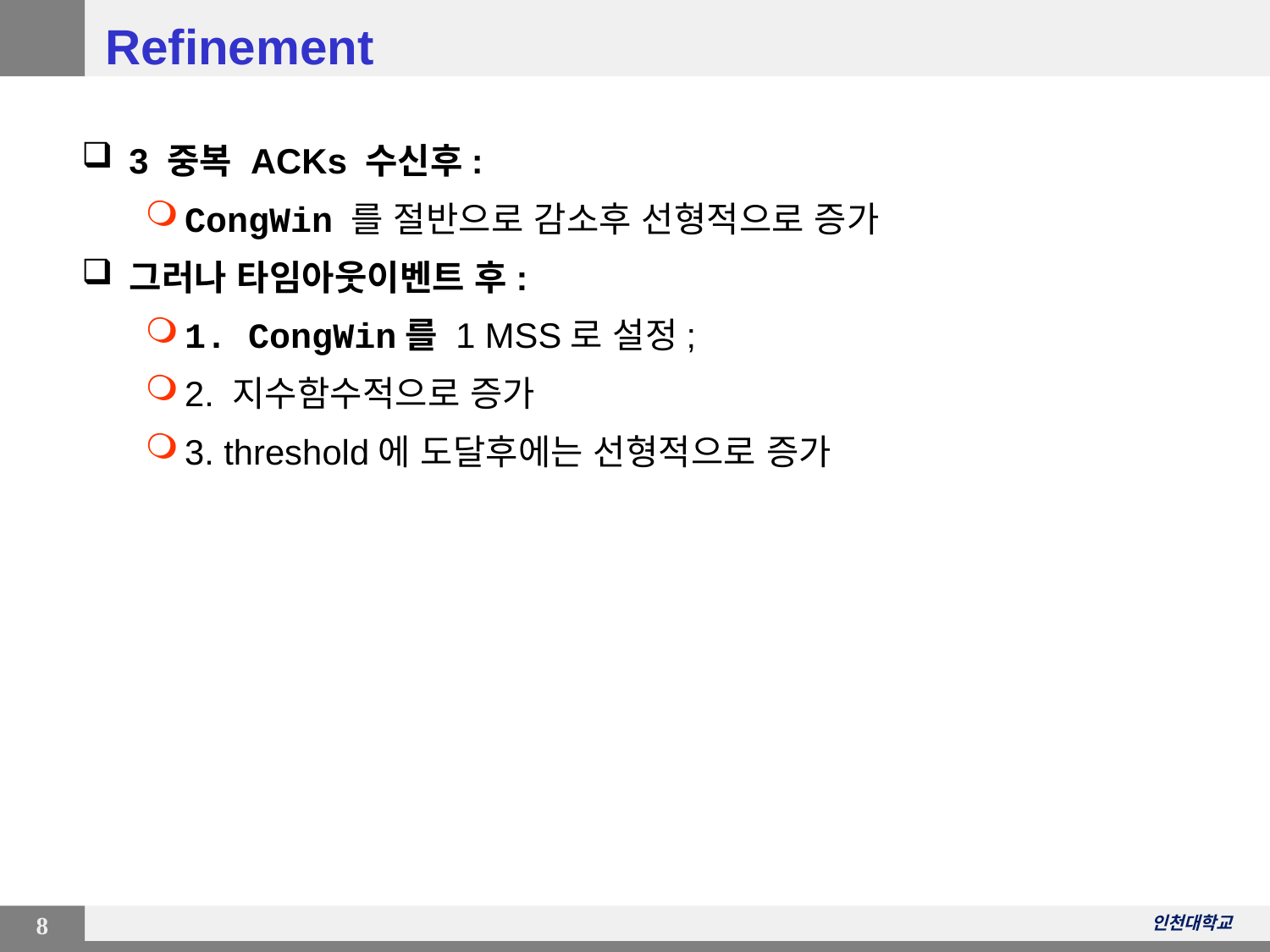

# Refinement
3 중복 ACKs 수신후:
CongWin 를 절반으로 감소후 선형적으로 증가
그러나 타임아웃이벤트 후:
1. CongWin를 1 MSS로 설정;
2. 지수함수적으로 증가
3. threshold에 도달후에는 선형적으로 증가